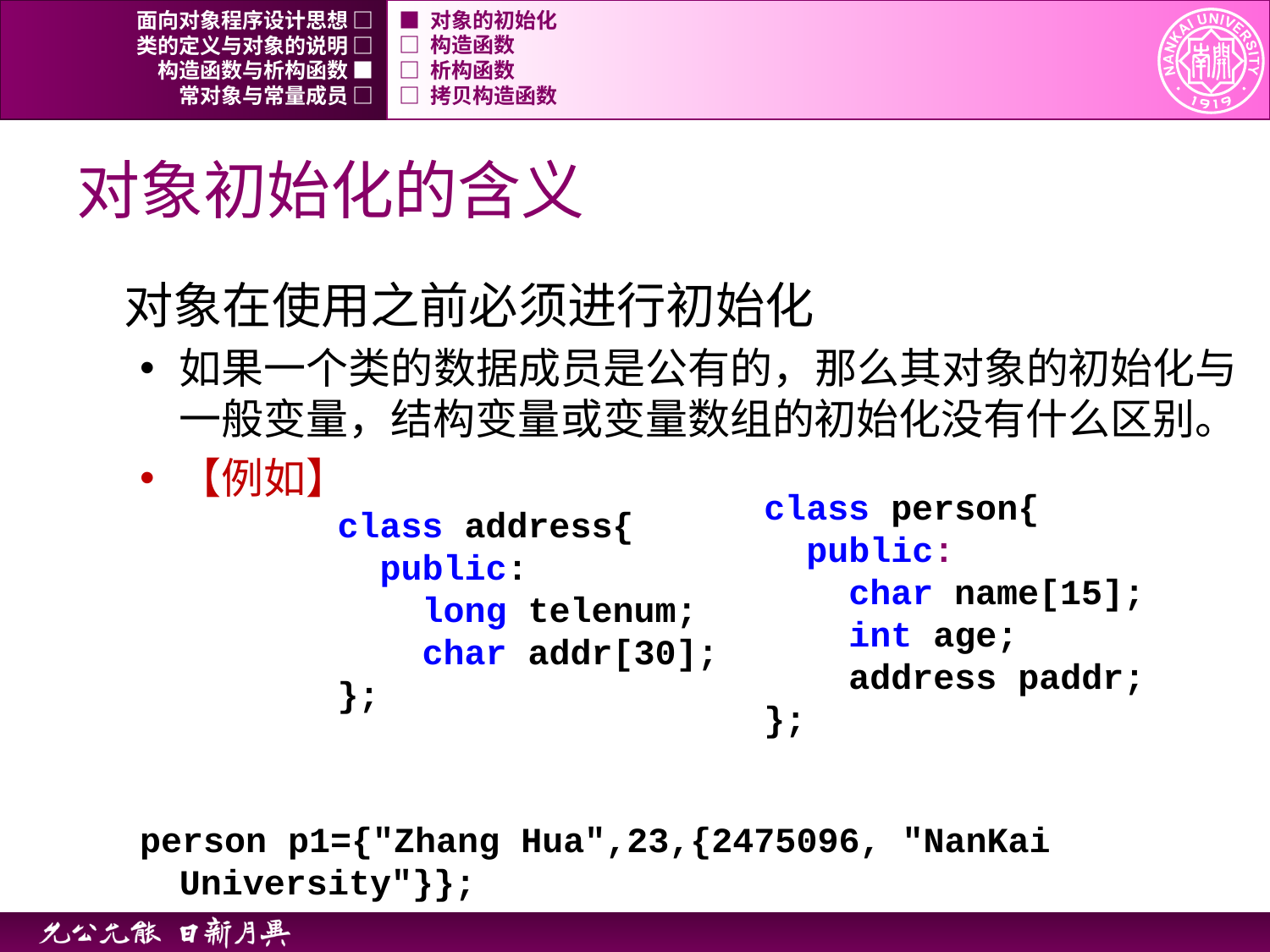

面向对象程序设计思想 □
■ 对象的初始化
类的定义与对象的说明 □
□ 构造函数
构造函数与析构函数 ■
□ 析构函数
常对象与常量成员 □

□ 拷贝构造函数
# 对象初始化的含义
对象在使用之前必须进行初始化
如果一个类的数据成员是公有的，那么其对象的初始化与一般变量，结构变量或变量数组的初始化没有什么区别。
【例如】

person p1={"Zhang Hua",23,{2475096, "NanKai University"}};
class person{
  public:
    char name[15];
    int age;
    address paddr;
};
class address{
  public:
    long telenum;
    char addr[30];
};